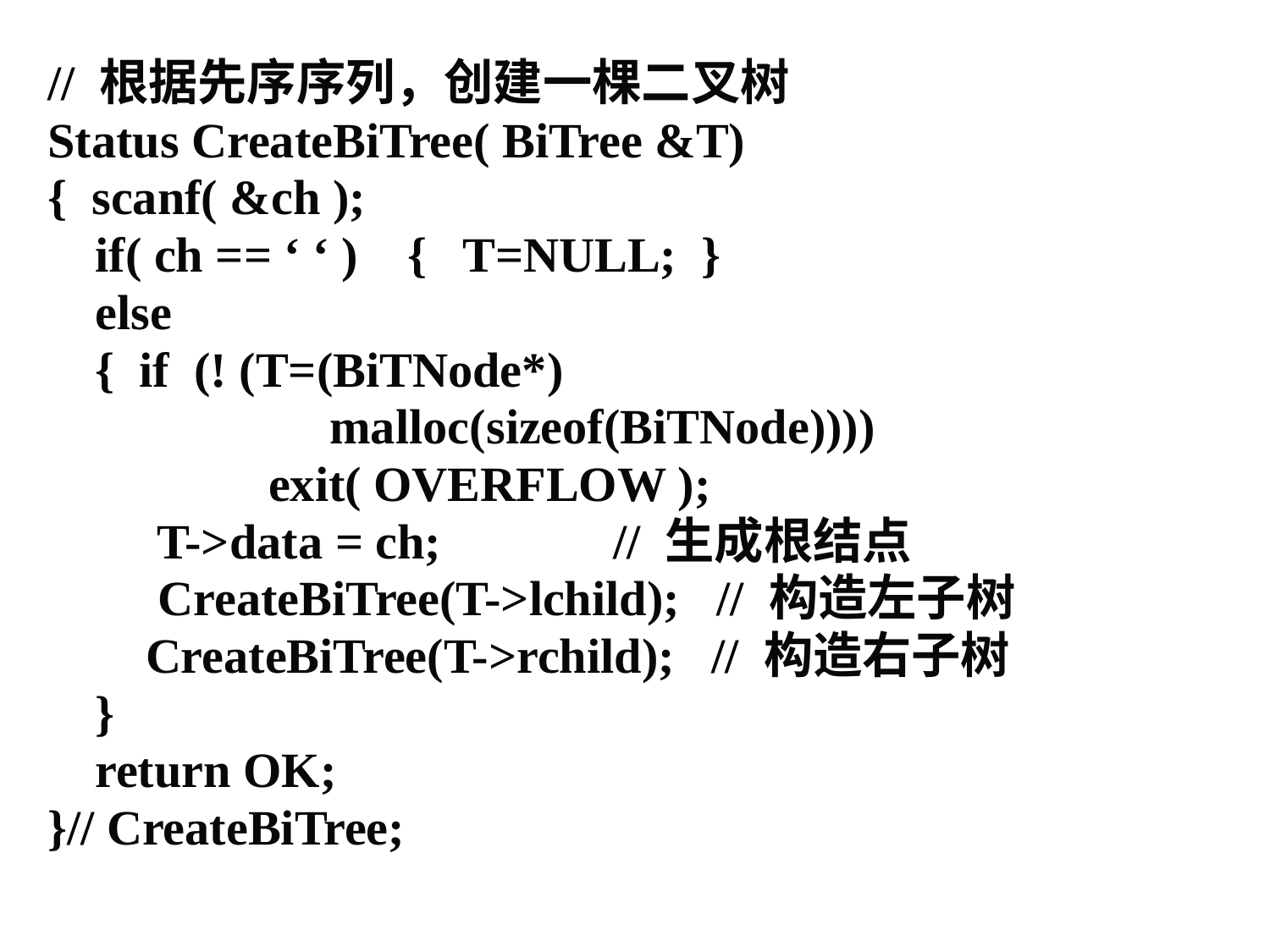

// 根据先序序列，创建一棵二叉树
Status CreateBiTree( BiTree &T)
{  scanf( &ch );
	if( ch == ‘ ‘ )    {   T=NULL;  }
	else
	{  if  (! (T=(BiTNode*)
                       malloc(sizeof(BiTNode))))
                  exit( OVERFLOW );
	     T->data = ch;              // 生成根结点
         CreateBiTree(T->lchild);   // 构造左子树
        CreateBiTree(T->rchild);   // 构造右子树
	}
	return OK;
}// CreateBiTree;